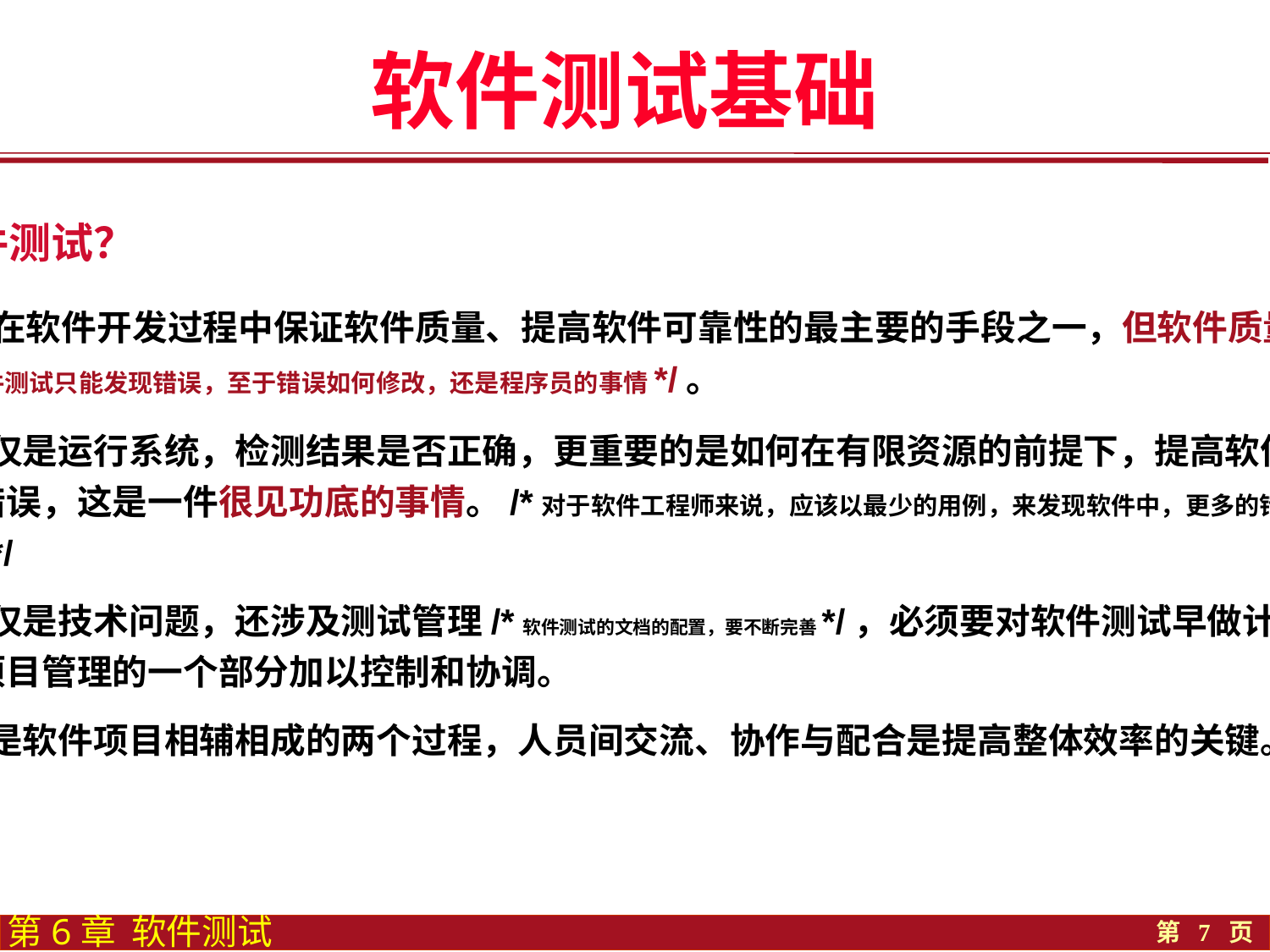

软件测试基础
如何看待软件测试？
 软件测试是在软件开发过程中保证软件质量、提高软件可靠性的最主要的手段之一，但软件质量并不仅仅是测试出来的/*因为软件测试只能发现错误，至于错误如何修改，还是程序员的事情*/。
 软件测试不仅是运行系统，检测结果是否正确，更重要的是如何在有限资源的前提下，提高软件测试的效率和发现尽可能多的错误，这是一件很见功底的事情。/*对于软件工程师来说，应该以最少的用例，来发现软件中，更多的错误*//*因为软件测试同样要写代码，也是要有成本的*/
 软件测试不仅是技术问题，还涉及测试管理/*软件测试的文档的配置，要不断完善*/，必须要对软件测试早做计划、分配各项资源，并将其作为项目管理的一个部分加以控制和协调。
 开发和测试是软件项目相辅相成的两个过程，人员间交流、协作与配合是提高整体效率的关键。